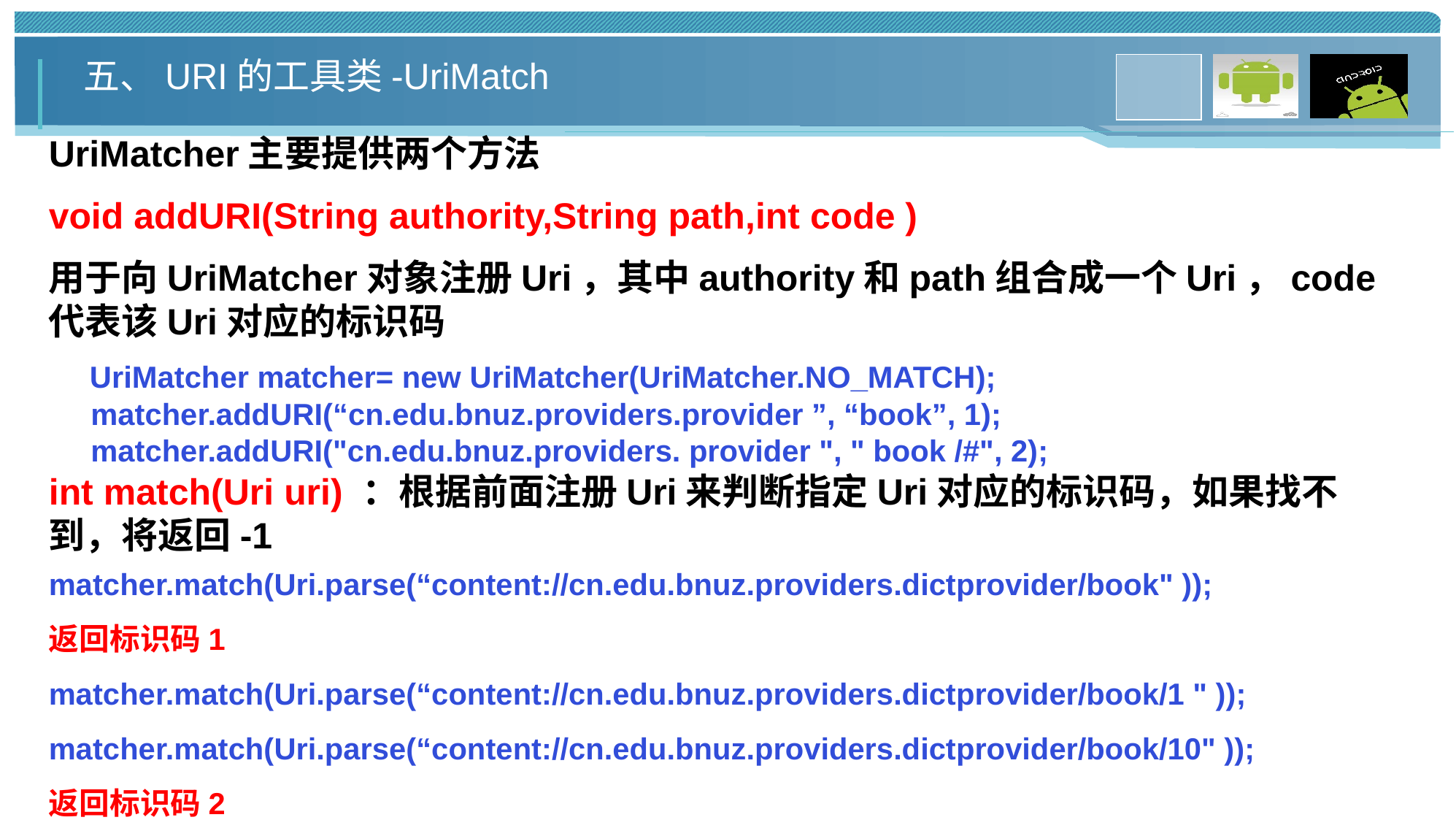

五、URI的工具类-UriMatch
UriMatcher主要提供两个方法
void addURI(String authority,String path,int code )
用于向UriMatcher对象注册Uri，其中authority和path组合成一个Uri，code代表该Uri对应的标识码
    UriMatcher matcher= new UriMatcher(UriMatcher.NO_MATCH);
     matcher.addURI(“cn.edu.bnuz.providers.provider ”, “book”, 1);
     matcher.addURI("cn.edu.bnuz.providers. provider ", " book /#", 2);
int match(Uri uri) ：根据前面注册Uri来判断指定Uri对应的标识码，如果找不到，将返回-1
matcher.match(Uri.parse(“content://cn.edu.bnuz.providers.dictprovider/book" ));
返回标识码1
matcher.match(Uri.parse(“content://cn.edu.bnuz.providers.dictprovider/book/1 " ));
matcher.match(Uri.parse(“content://cn.edu.bnuz.providers.dictprovider/book/10" ));
返回标识码2